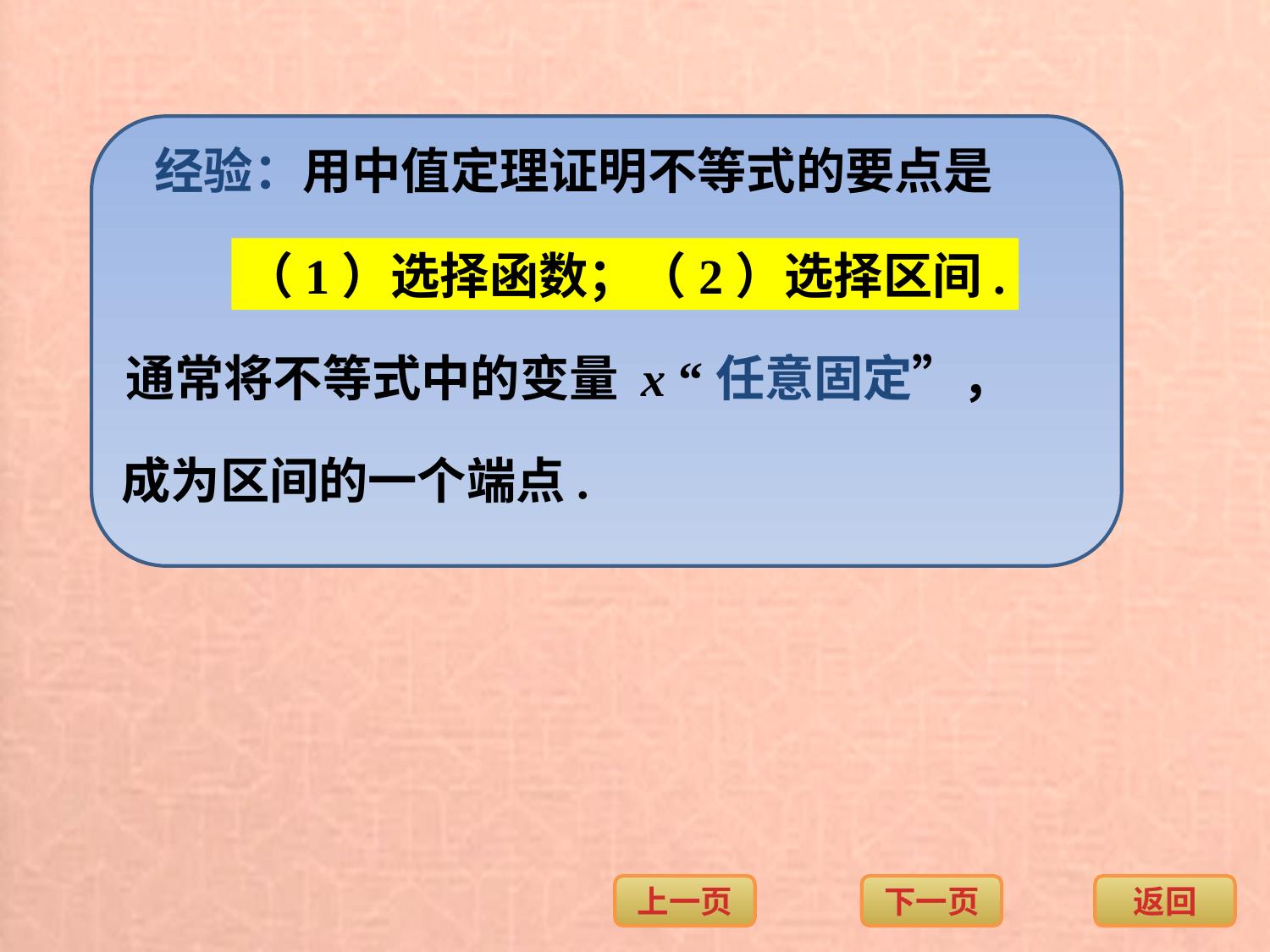

经验：用中值定理证明不等式的要点是
（1）选择函数；（2）选择区间.
通常将不等式中的变量 x “任意固定”，
成为区间的一个端点.